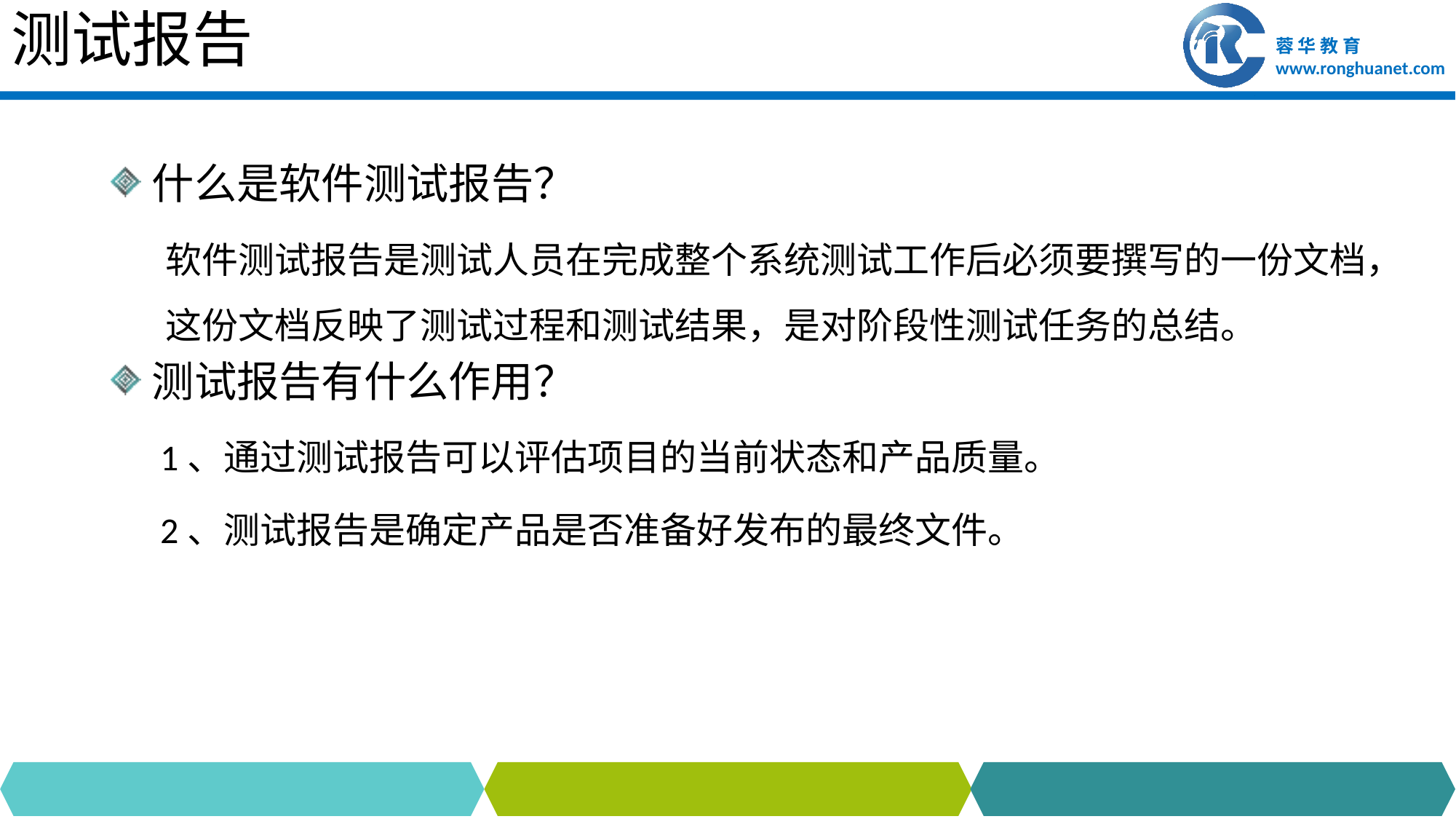

# 测试报告
什么是软件测试报告？
软件测试报告是测试人员在完成整个系统测试工作后必须要撰写的一份文档，这份文档反映了测试过程和测试结果，是对阶段性测试任务的总结。
测试报告有什么作用？
      1、通过测试报告可以评估项目的当前状态和产品质量。
      2、测试报告是确定产品是否准备好发布的最终文件。